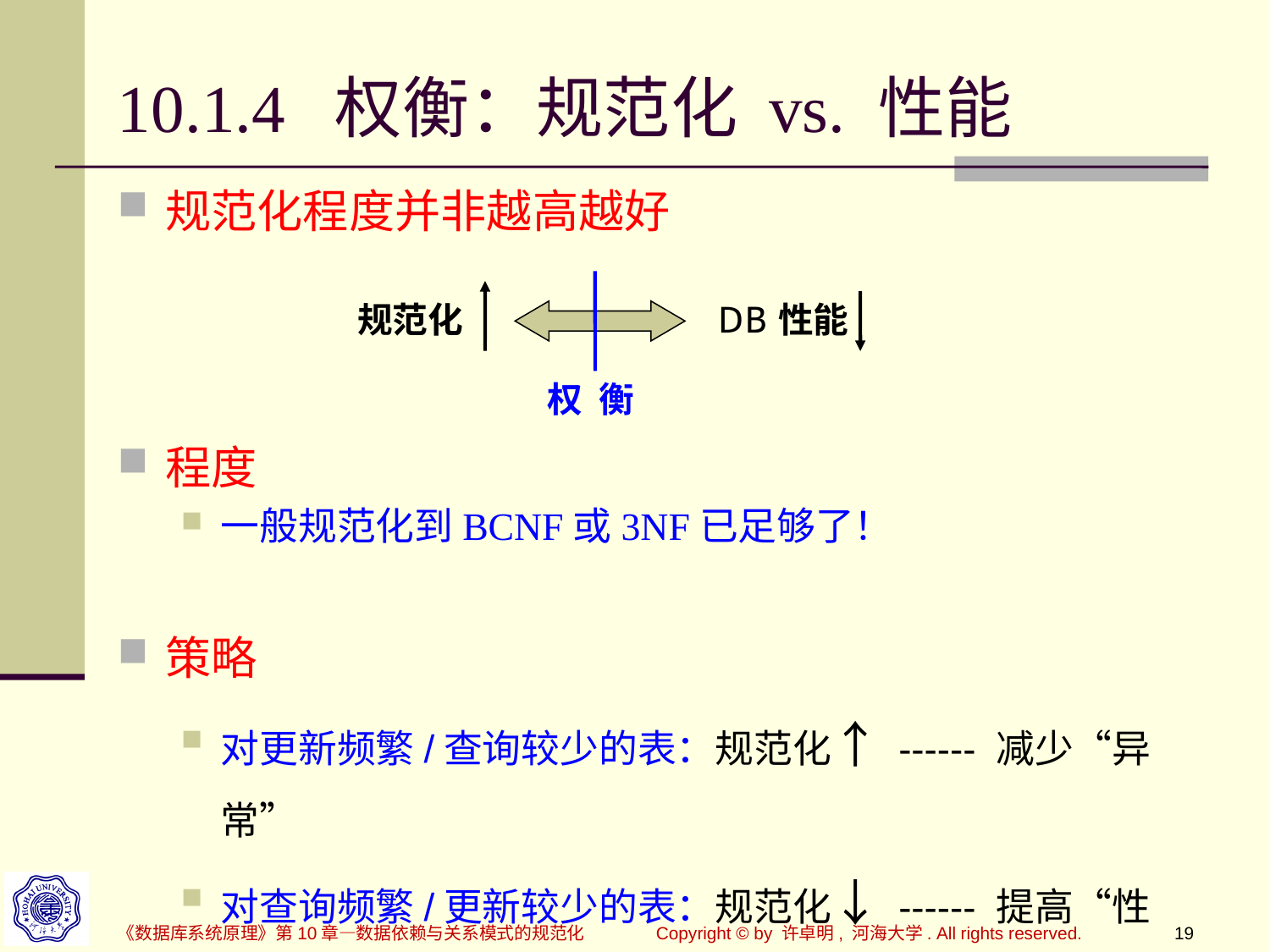

# 10.1.4  权衡：规范化 vs. 性能
规范化程度并非越高越好

程度
一般规范化到BCNF或3NF已足够了！

策略
对更新频繁/查询较少的表：规范化↑ ------ 减少“异常”
对查询频繁/更新较少的表：规范化↓ ------ 提高“性能”

规范化
DB性能

权  衡
《数据库系统原理》第10章—数据依赖与关系模式的规范化
Copyright © by 许卓明, 河海大学. All rights reserved.
19